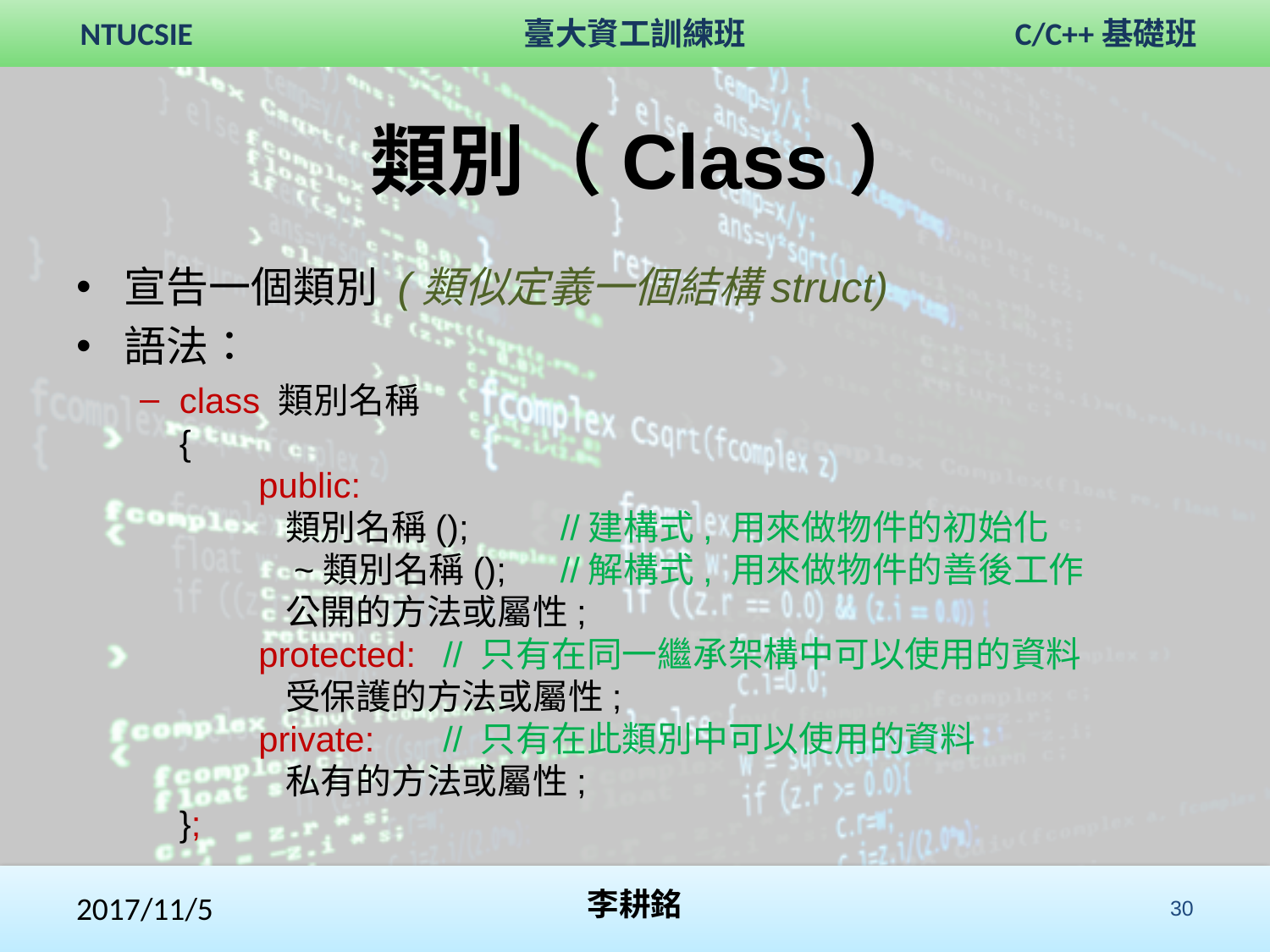

# 類別（Class）
宣告一個類別 (類似定義一個結構struct)
語法：
class 類別名稱
{
　　public:
　　　類別名稱(); 	//建構式, 用來做物件的初始化
　　　~類別名稱();	//解構式, 用來做物件的善後工作
　　　公開的方法或屬性;
　　protected:	 // 只有在同一繼承架構中可以使用的資料
　　　受保護的方法或屬性;
　　private:	 // 只有在此類別中可以使用的資料
　　　私有的方法或屬性;
};
2017/11/5
李耕銘
 30